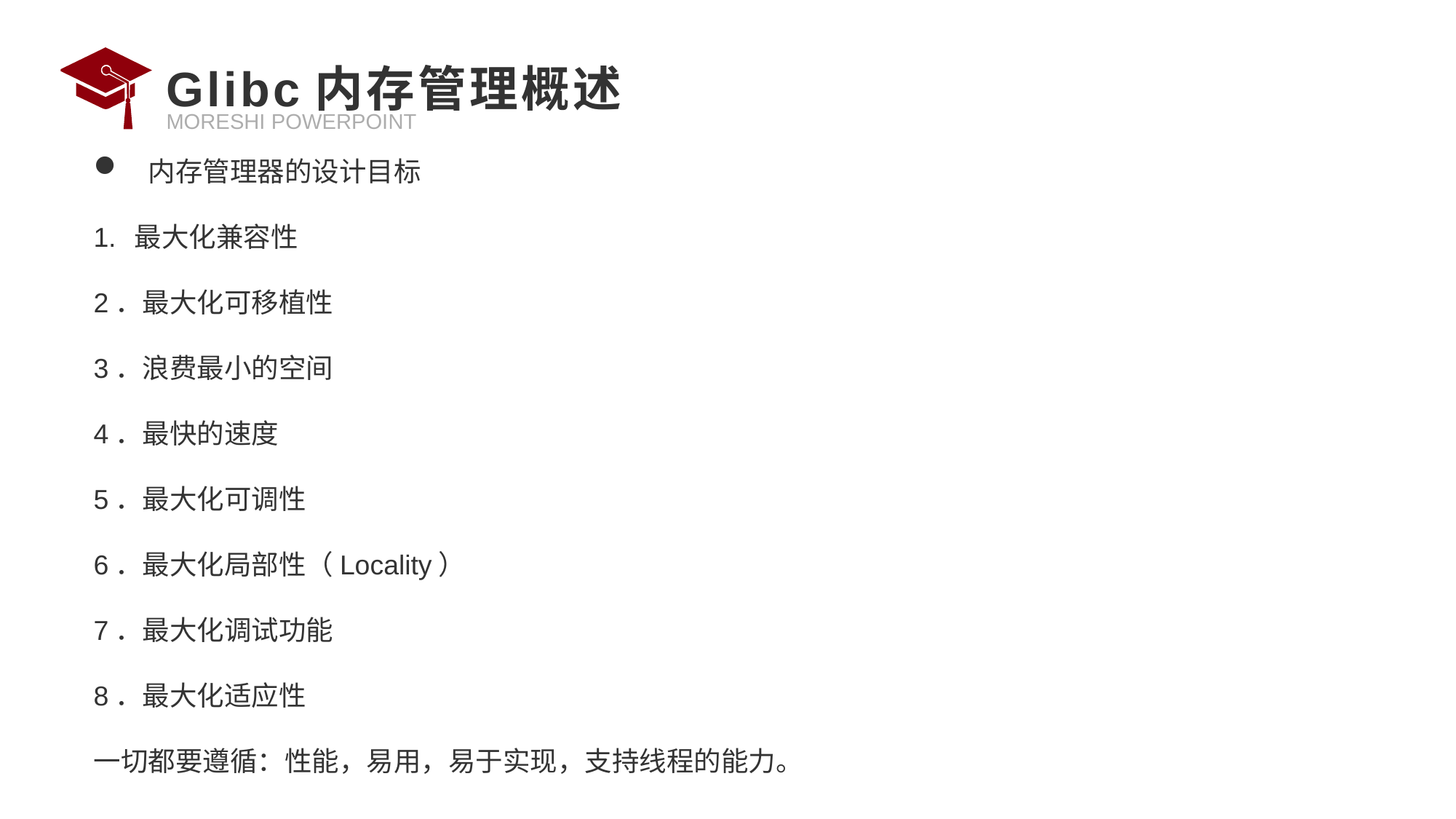

# Glibc内存管理概述
 内存管理器的设计目标

最大化兼容性

2．最大化可移植性

3．浪费最小的空间

4．最快的速度

5．最大化可调性

6．最大化局部性（Locality）

7．最大化调试功能

8．最大化适应性

一切都要遵循：性能，易用，易于实现，支持线程的能力。